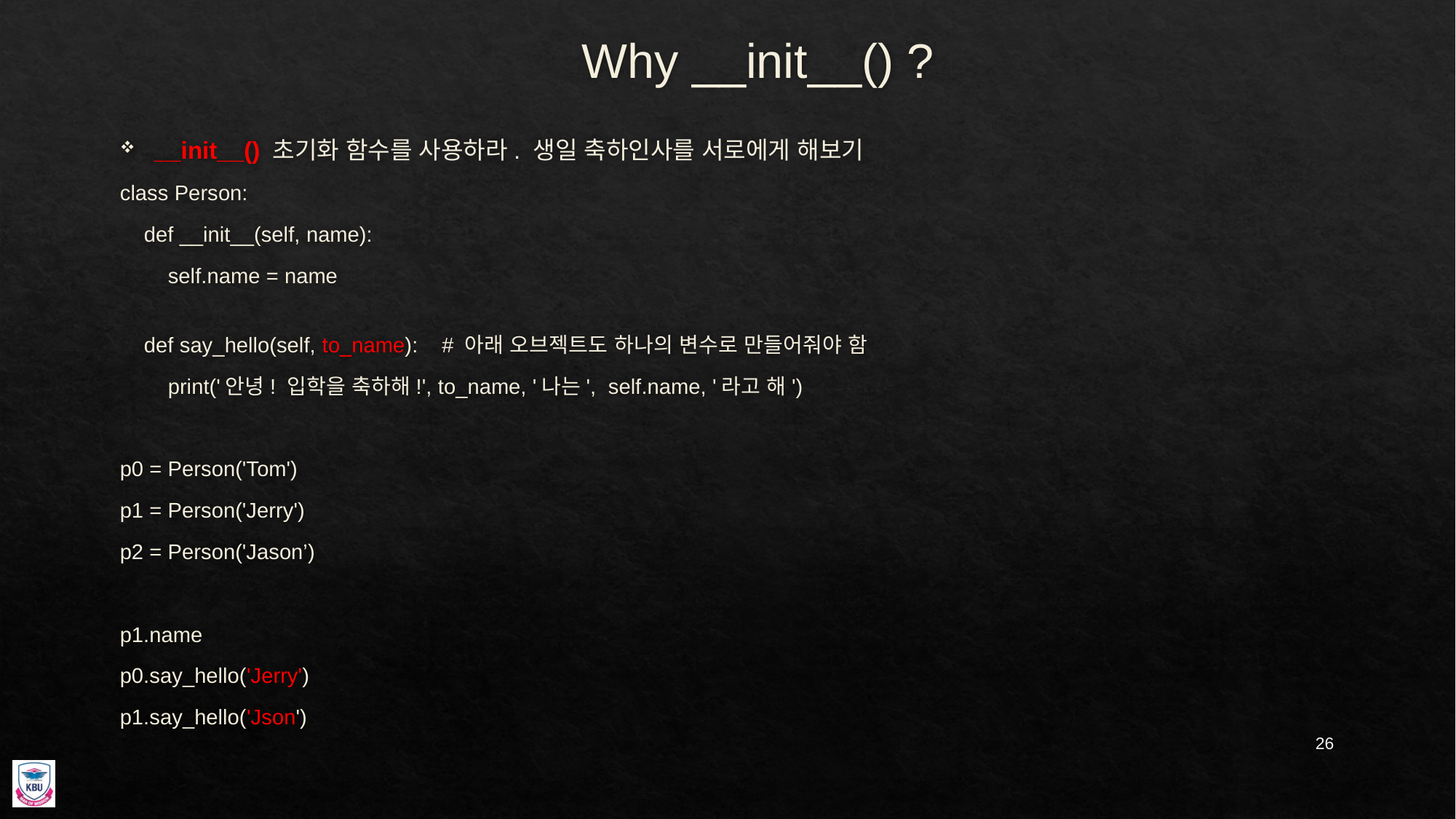

# Why __init__() ?
__init__() 초기화 함수를 사용하라. 생일 축하인사를 서로에게 해보기
class Person:
    def __init__(self, name):
        self.name = name
    def say_hello(self, to_name):    # 아래 오브젝트도 하나의 변수로 만들어줘야 함
        print('안녕! 입학을 축하해!', to_name, '나는',  self.name, '라고 해')

p0 = Person('Tom')
p1 = Person('Jerry')
p2 = Person('Jason’)

p1.name
p0.say_hello('Jerry')
p1.say_hello('Json')

26